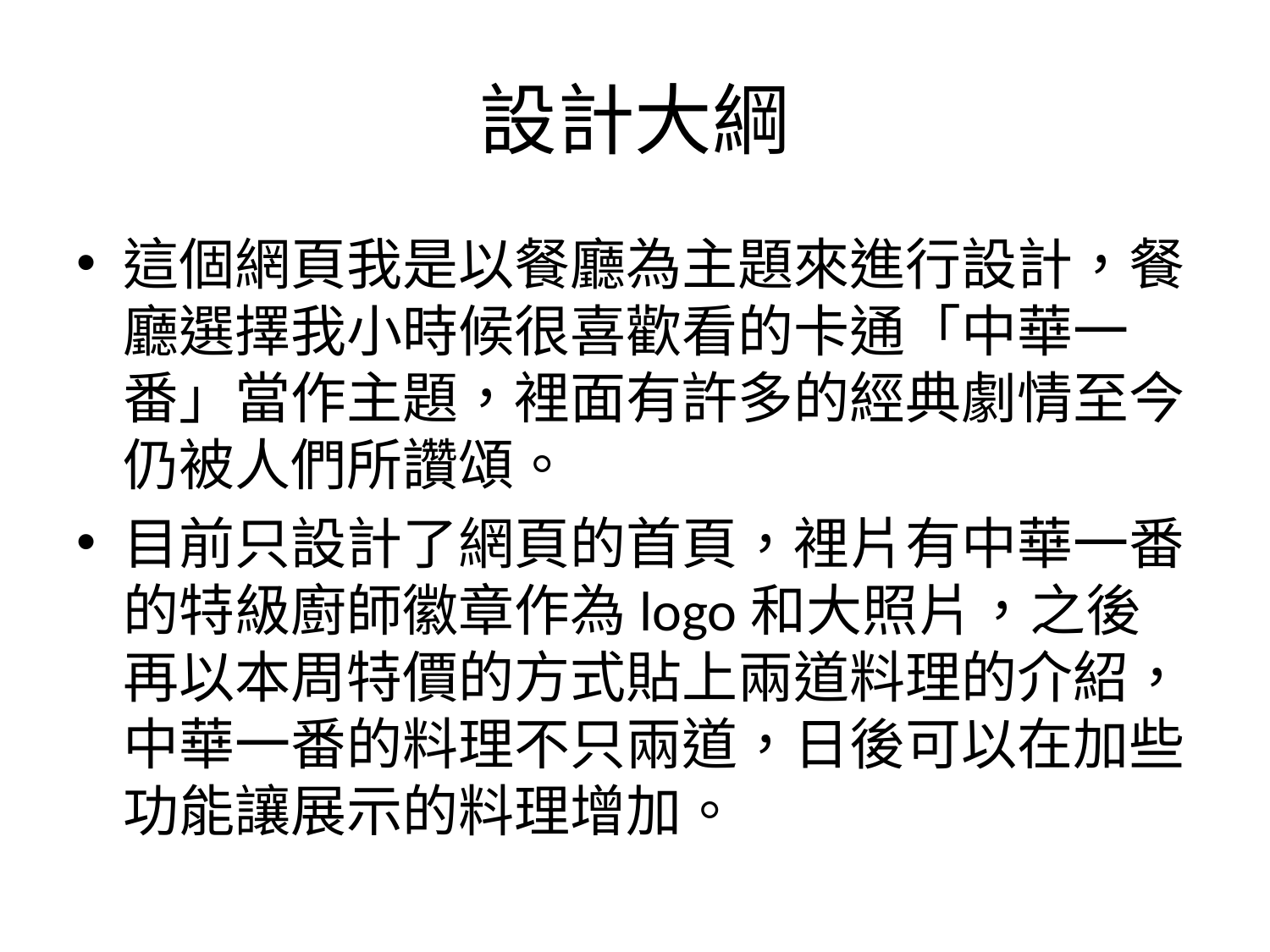

# 設計大綱
這個網頁我是以餐廳為主題來進行設計，餐廳選擇我小時候很喜歡看的卡通「中華一番」當作主題，裡面有許多的經典劇情至今仍被人們所讚頌。
目前只設計了網頁的首頁，裡片有中華一番的特級廚師徽章作為logo和大照片，之後再以本周特價的方式貼上兩道料理的介紹，中華一番的料理不只兩道，日後可以在加些功能讓展示的料理增加。